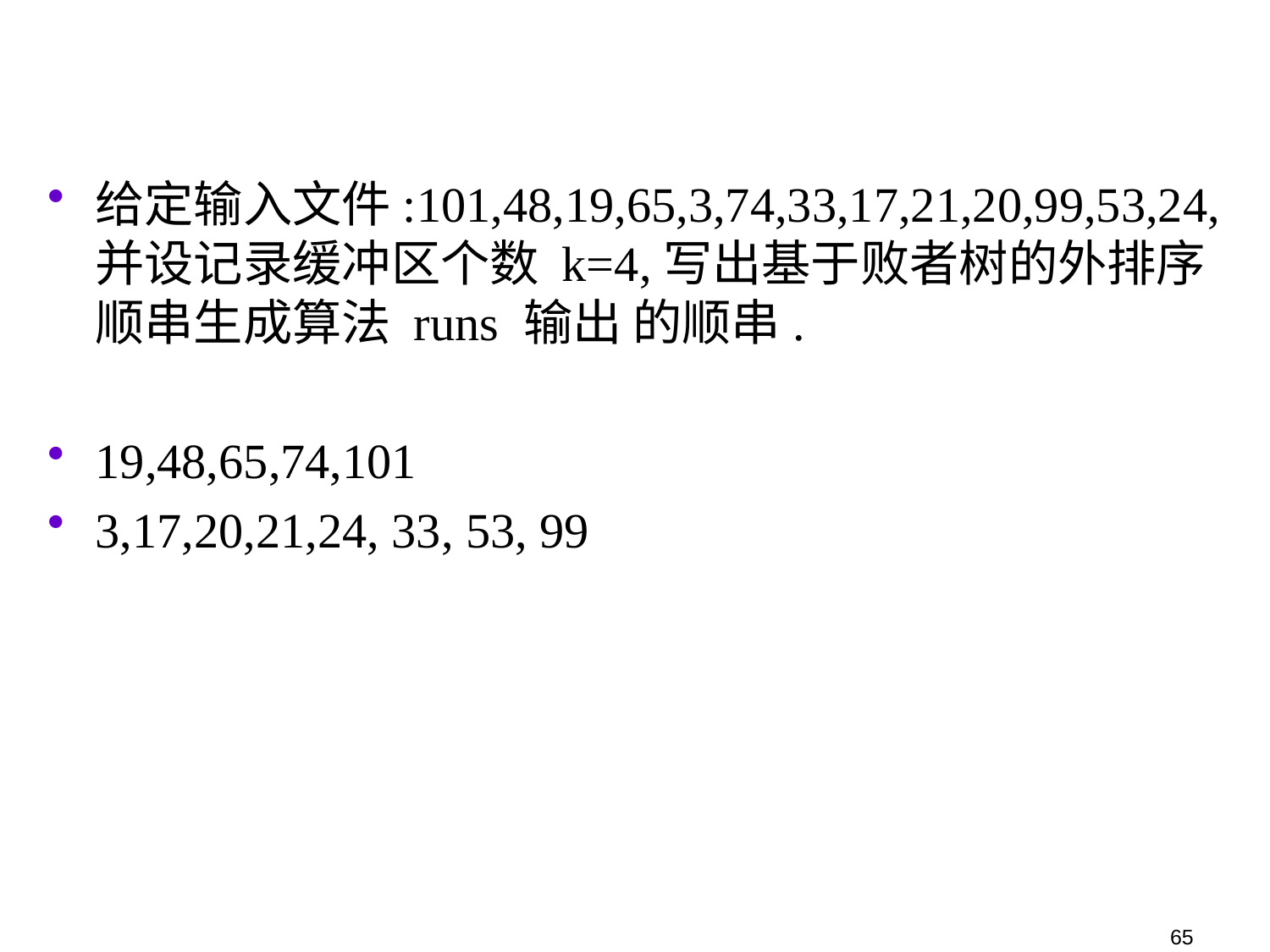

给定输入文件:101,48,19,65,3,74,33,17,21,20,99,53,24,并设记录缓冲区个数 k=4,写出基于败者树的外排序顺串生成算法 runs 输出 的顺串.

19,48,65,74,101
3,17,20,21,24, 33, 53, 99

65